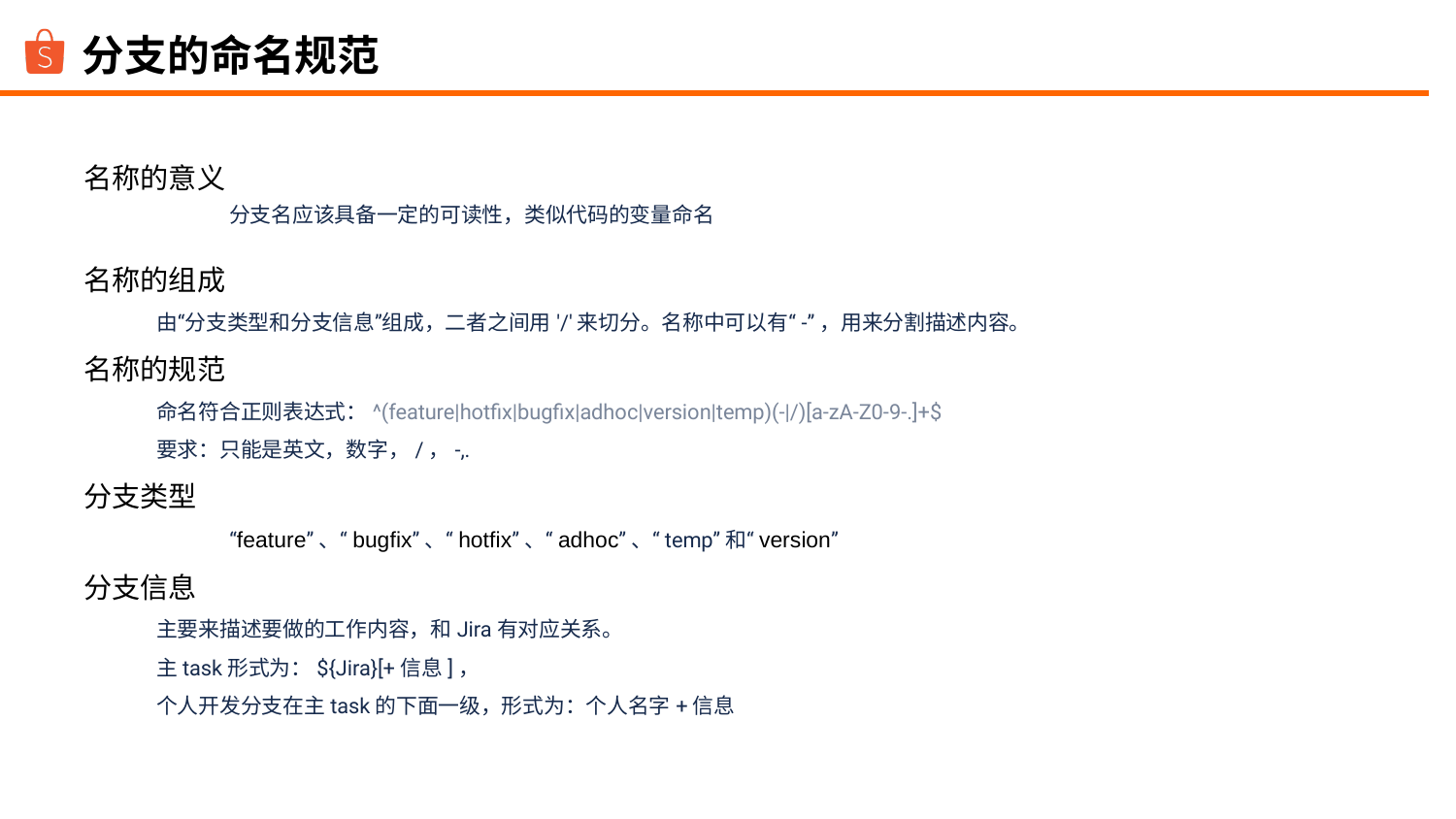

分支的命名规范
名称的意义
	分支名应该具备一定的可读性，类似代码的变量命名

名称的组成
由“分支类型和分支信息”组成，二者之间用'/'来切分。名称中可以有“-”，用来分割描述内容。
名称的规范
命名符合正则表达式：^(feature|hotfix|bugfix|adhoc|version|temp)(-|/)[a-zA-Z0-9-.]+$
要求：只能是英文，数字，/，-,.
分支类型
	“feature”、“bugfix”、“hotfix”、“adhoc”、“temp”和“version”
分支信息
主要来描述要做的工作内容，和Jira有对应关系。
主task形式为：${Jira}[+信息]，
个人开发分支在主task的下面一级，形式为：个人名字+信息